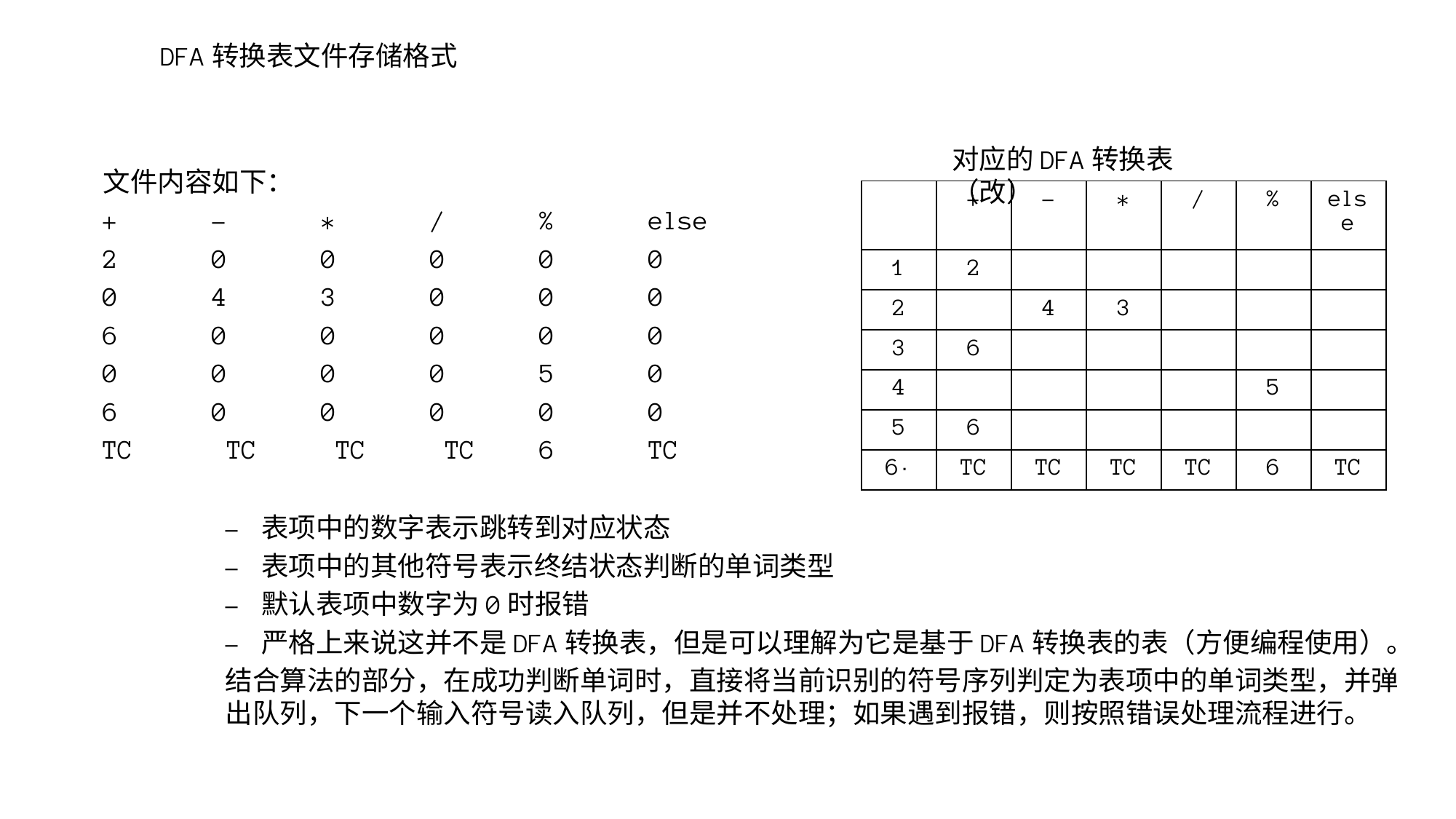

DFA转换表文件存储格式
对应的DFA转换表（改）
文件内容如下：
+	-	*	/	%	else
2	0	0	0	0	0
0	4	3	0	0	0
6	0	0	0	0	0
0	0	0	0	5	0
6	0	0	0	0	0
TC	 TC 	 TC 	 TC 	6	TC
|  | + | - | \* | / | % | else |
| --- | --- | --- | --- | --- | --- | --- |
| 1 | 2 |  |  |  |  |  |
| 2 |  | 4 | 3 |  |  |  |
| 3 | 6 |  |  |  |  |  |
| 4 |  |  |  |  | 5 |  |
| 5 | 6 |  |  |  |  |  |
| 6· | TC | TC | TC | TC | 6 | TC |
- 表项中的数字表示跳转到对应状态
- 表项中的其他符号表示终结状态判断的单词类型
- 默认表项中数字为0时报错
- 严格上来说这并不是DFA转换表，但是可以理解为它是基于DFA转换表的表（方便编程使用）。
结合算法的部分，在成功判断单词时，直接将当前识别的符号序列判定为表项中的单词类型，并弹出队列，下一个输入符号读入队列，但是并不处理；如果遇到报错，则按照错误处理流程进行。